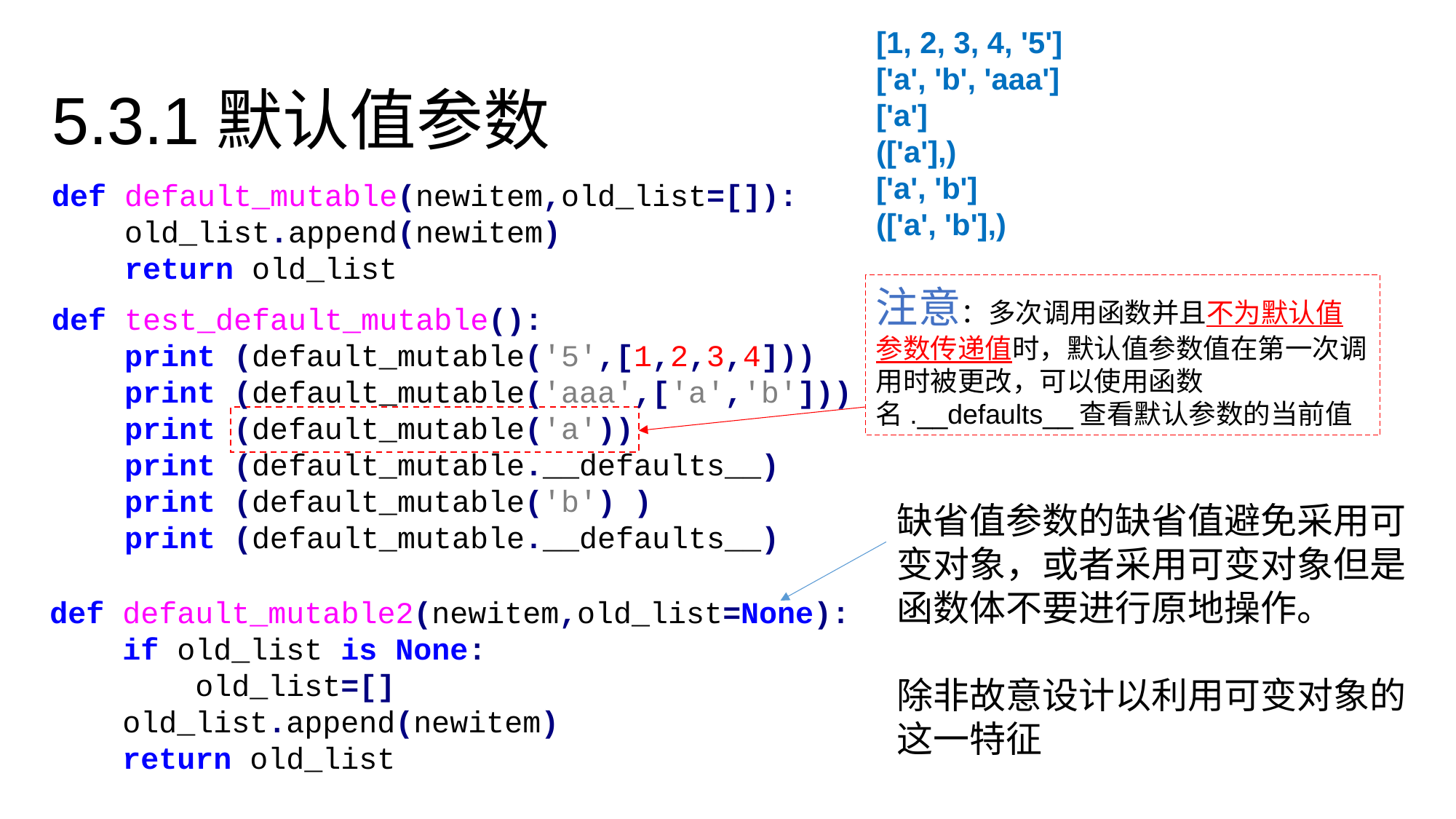

[1, 2, 3, 4, '5']
['a', 'b', 'aaa']
['a']
(['a'],)
['a', 'b']
(['a', 'b'],)
# 5.3.1默认值参数
def default_mutable(newitem,old_list=[]):
    old_list.append(newitem)
    return old_list

def test_default_mutable():
    print (default_mutable('5',[1,2,3,4]))
    print (default_mutable('aaa',['a','b']))
    print (default_mutable('a'))
    print (default_mutable.__defaults__)
    print (default_mutable('b') )
    print (default_mutable.__defaults__)
注意：多次调用函数并且不为默认值参数传递值时，默认值参数值在第一次调用时被更改，可以使用函数名.__defaults__查看默认参数的当前值

缺省值参数的缺省值避免采用可变对象，或者采用可变对象但是函数体不要进行原地操作。

除非故意设计以利用可变对象的这一特征
def default_mutable2(newitem,old_list=None):
    if old_list is None:
        old_list=[]
    old_list.append(newitem)
    return old_list